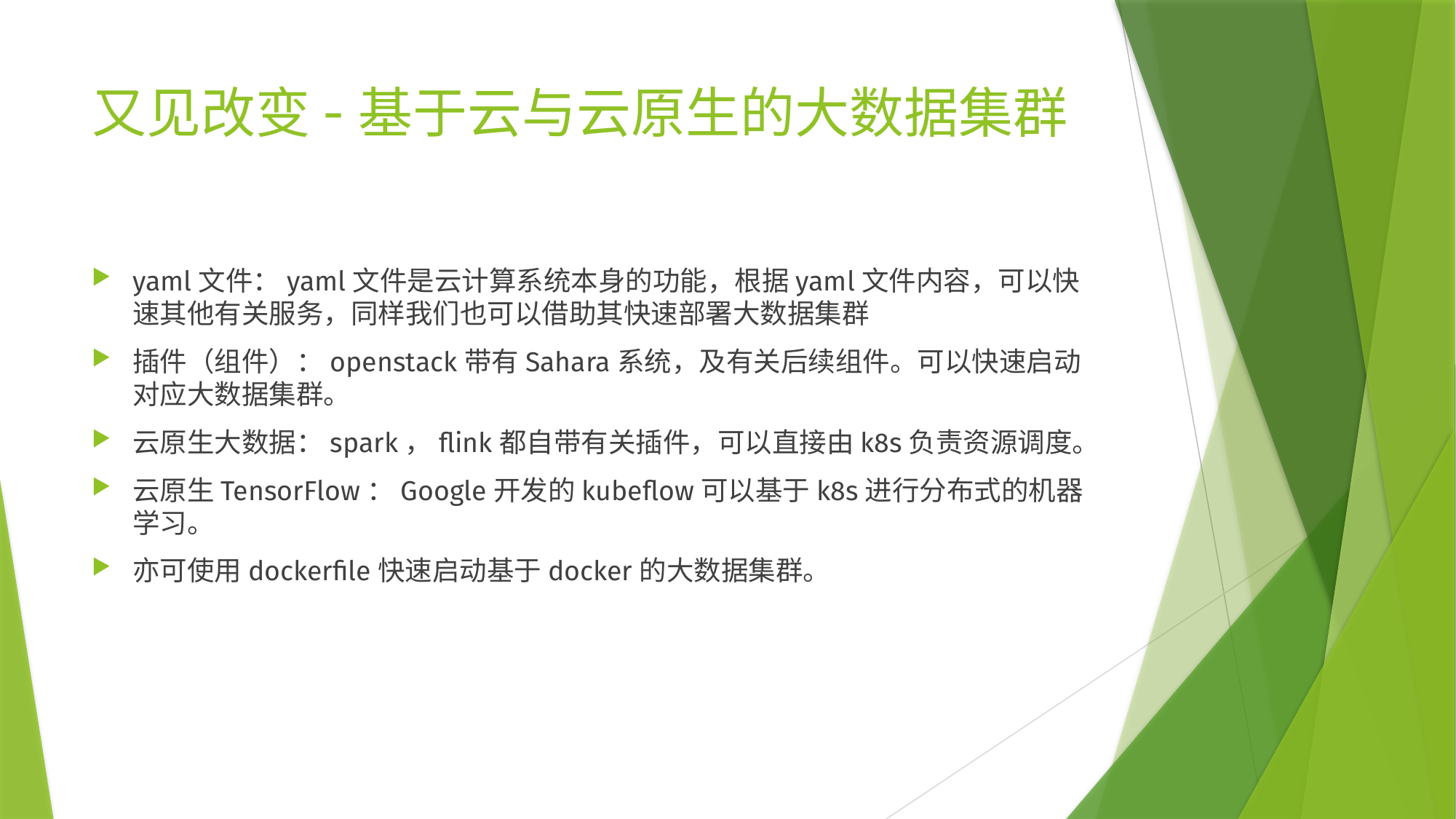

# 又见改变-基于云与云原生的大数据集群
yaml文件：yaml文件是云计算系统本身的功能，根据yaml文件内容，可以快速其他有关服务，同样我们也可以借助其快速部署大数据集群
插件（组件）：openstack带有Sahara系统，及有关后续组件。可以快速启动对应大数据集群。
云原生大数据：spark，flink都自带有关插件，可以直接由k8s负责资源调度。
云原生TensorFlow：Google开发的kubeflow可以基于k8s进行分布式的机器学习。
亦可使用dockerfile快速启动基于docker的大数据集群。